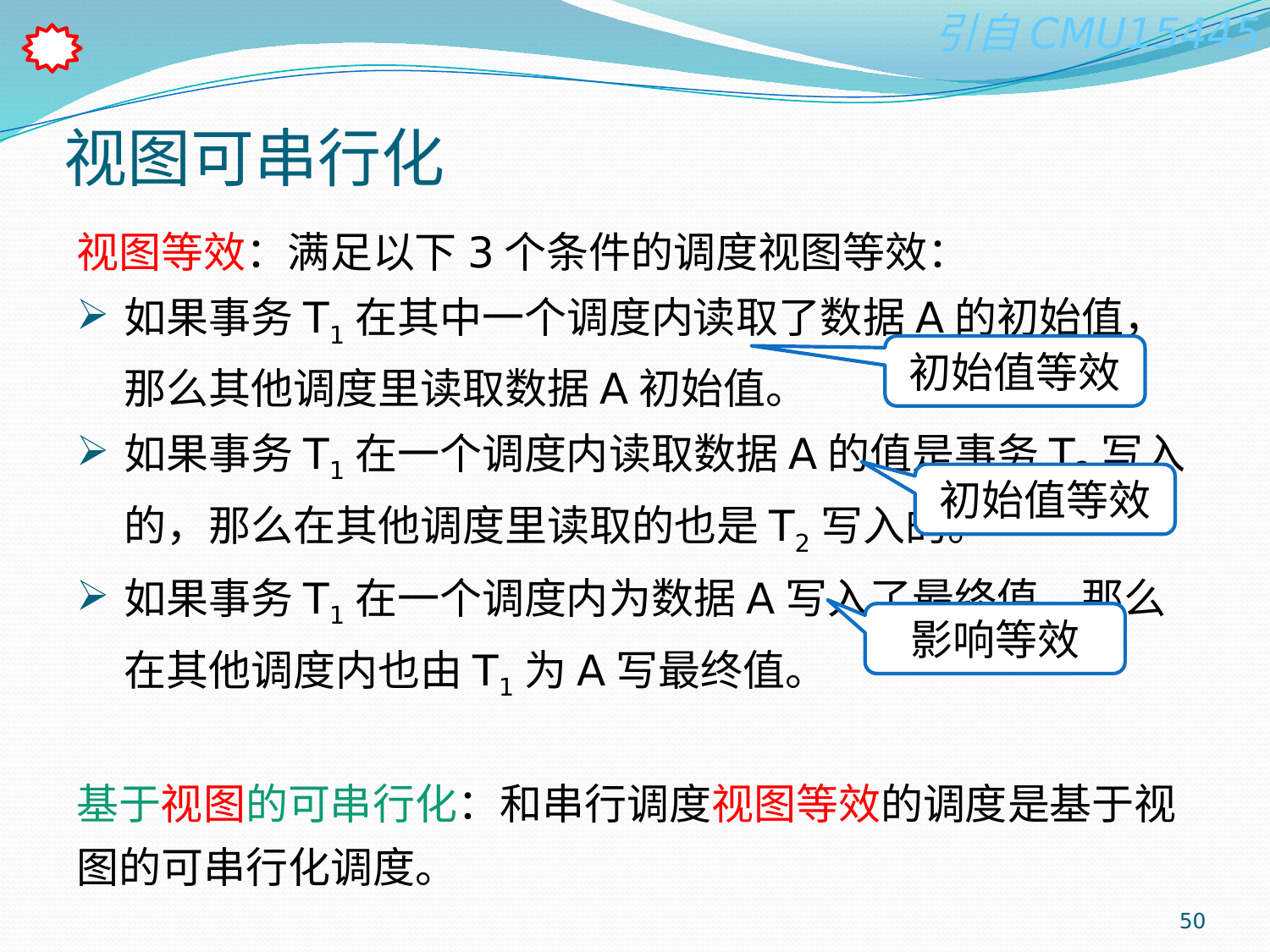

# 视图可串行化
视图等效：满足以下3个条件的调度视图等效：
如果事务T1在其中一个调度内读取了数据A的初始值，那么其他调度里读取数据A初始值。
如果事务T1在一个调度内读取数据A的值是事务T2写入的，那么在其他调度里读取的也是T2写入的。
如果事务T1在一个调度内为数据A写入了最终值，那么在其他调度内也由T1为A写最终值。

基于视图的可串行化：和串行调度视图等效的调度是基于视图的可串行化调度。
初始值等效
初始值等效
影响等效
50